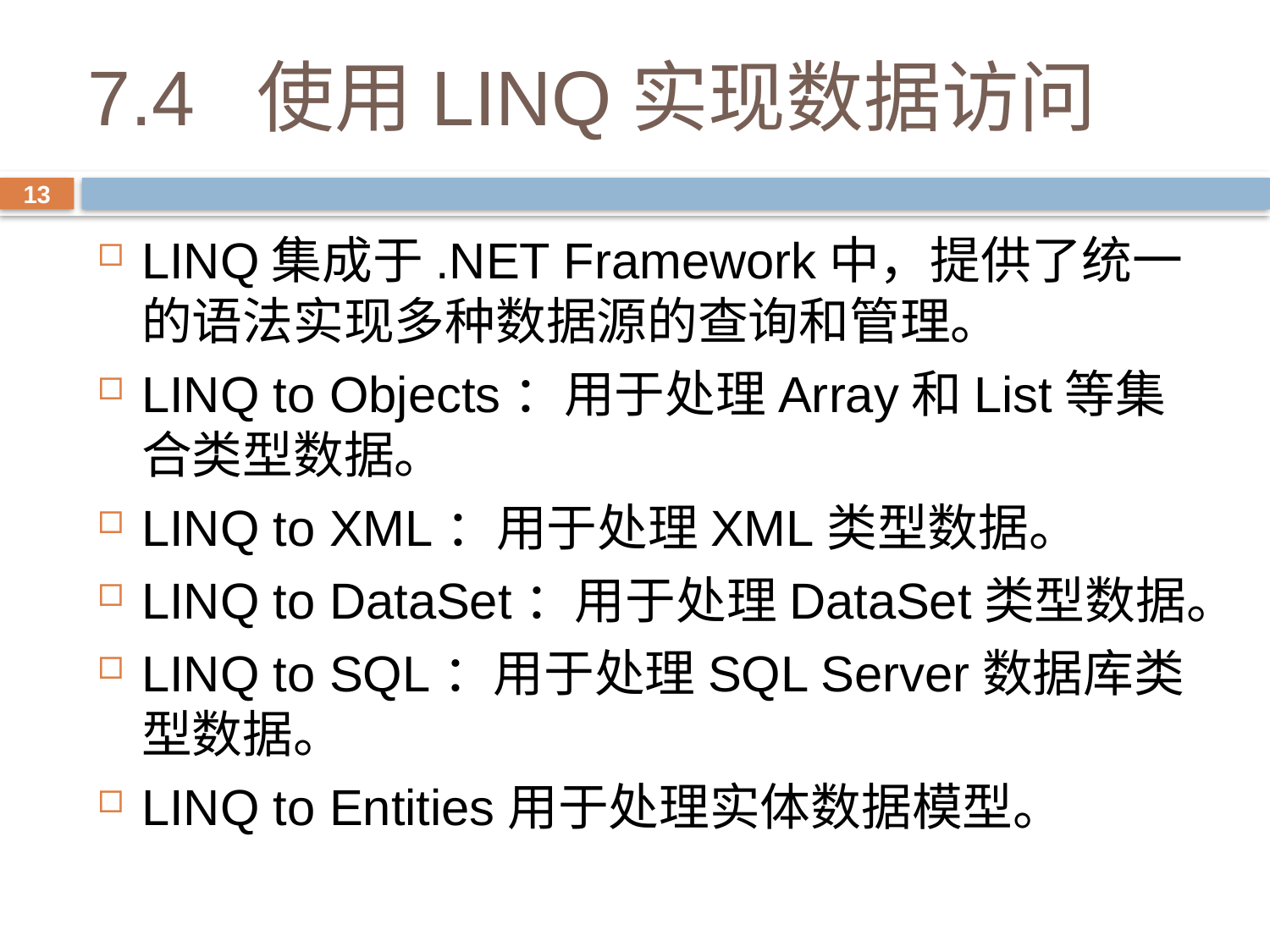

# 7.4  使用LINQ实现数据访问
13
LINQ集成于.NET Framework中，提供了统一的语法实现多种数据源的查询和管理。
LINQ to Objects：用于处理Array和List等集合类型数据。
LINQ to XML：用于处理XML类型数据。
LINQ to DataSet：用于处理DataSet类型数据。
LINQ to SQL：用于处理SQL Server数据库类型数据。
LINQ to Entities用于处理实体数据模型。